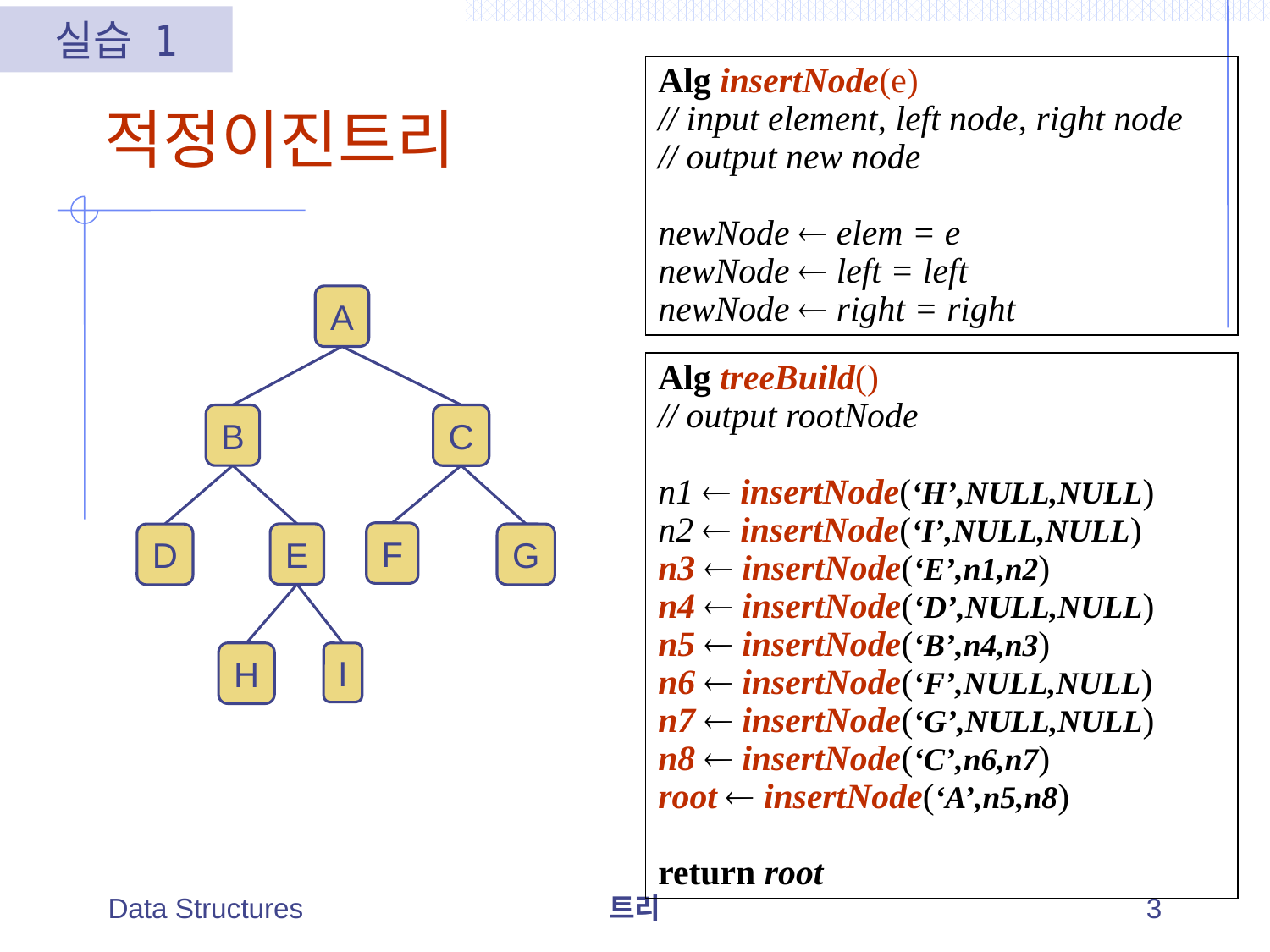

실습 1
Alg insertNode(e)
// input element, left node, right node
// output new node

newNode ← elem = e
newNode ← left = left
newNode ← right = right
적정이진트리
A
Alg treeBuild()
// output rootNode

n1 ← insertNode(‘H’,NULL,NULL)
n2 ← insertNode(‘I’,NULL,NULL)
n3 ← insertNode(‘E’,n1,n2)
n4 ← insertNode(‘D’,NULL,NULL)
n5 ← insertNode(‘B’,n4,n3)
n6 ← insertNode(‘F’,NULL,NULL)
n7 ← insertNode(‘G’,NULL,NULL)
n8 ← insertNode(‘C’,n6,n7)
root ← insertNode(‘A’,n5,n8)

return root
B
C
F
D
E
G
H
I
Data Structures
트리
3